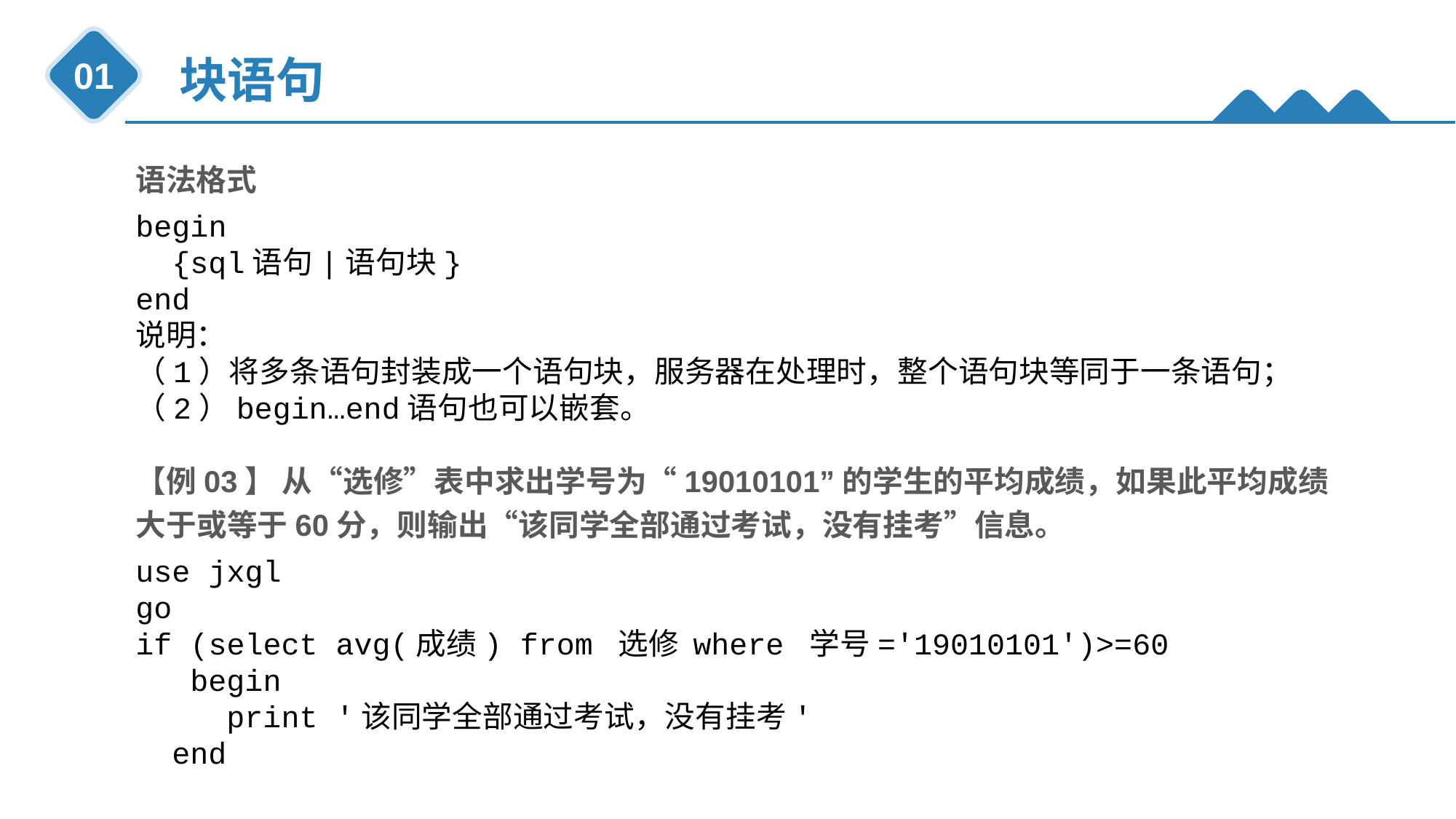

块语句
01

语法格式
begin
  {sql语句|语句块}
end
说明：
（1）将多条语句封装成一个语句块，服务器在处理时，整个语句块等同于一条语句；
（2）begin…end语句也可以嵌套。
【例03】 从“选修”表中求出学号为“19010101”的学生的平均成绩，如果此平均成绩大于或等于60分，则输出“该同学全部通过考试，没有挂考”信息。
use jxgl
go
if (select avg(成绩) from 选修 where 学号='19010101')>=60
   begin
     print '该同学全部通过考试，没有挂考'
  end